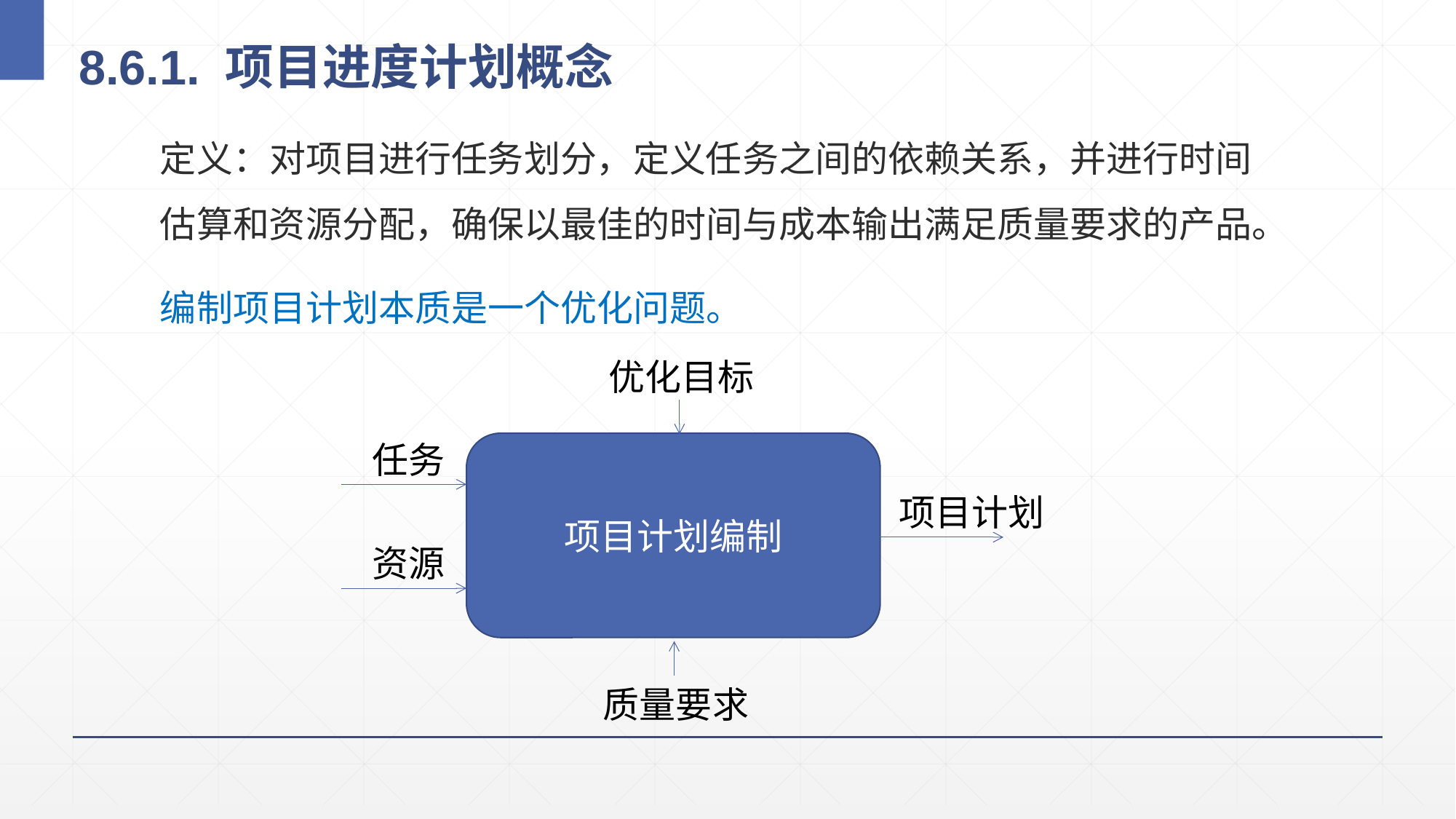

# 8.6.1. 项目进度计划概念
定义：对项目进行任务划分，定义任务之间的依赖关系，并进行时间估算和资源分配，确保以最佳的时间与成本输出满足质量要求的产品。
编制项目计划本质是一个优化问题。
优化目标
任务
项目计划编制
项目计划
资源
质量要求